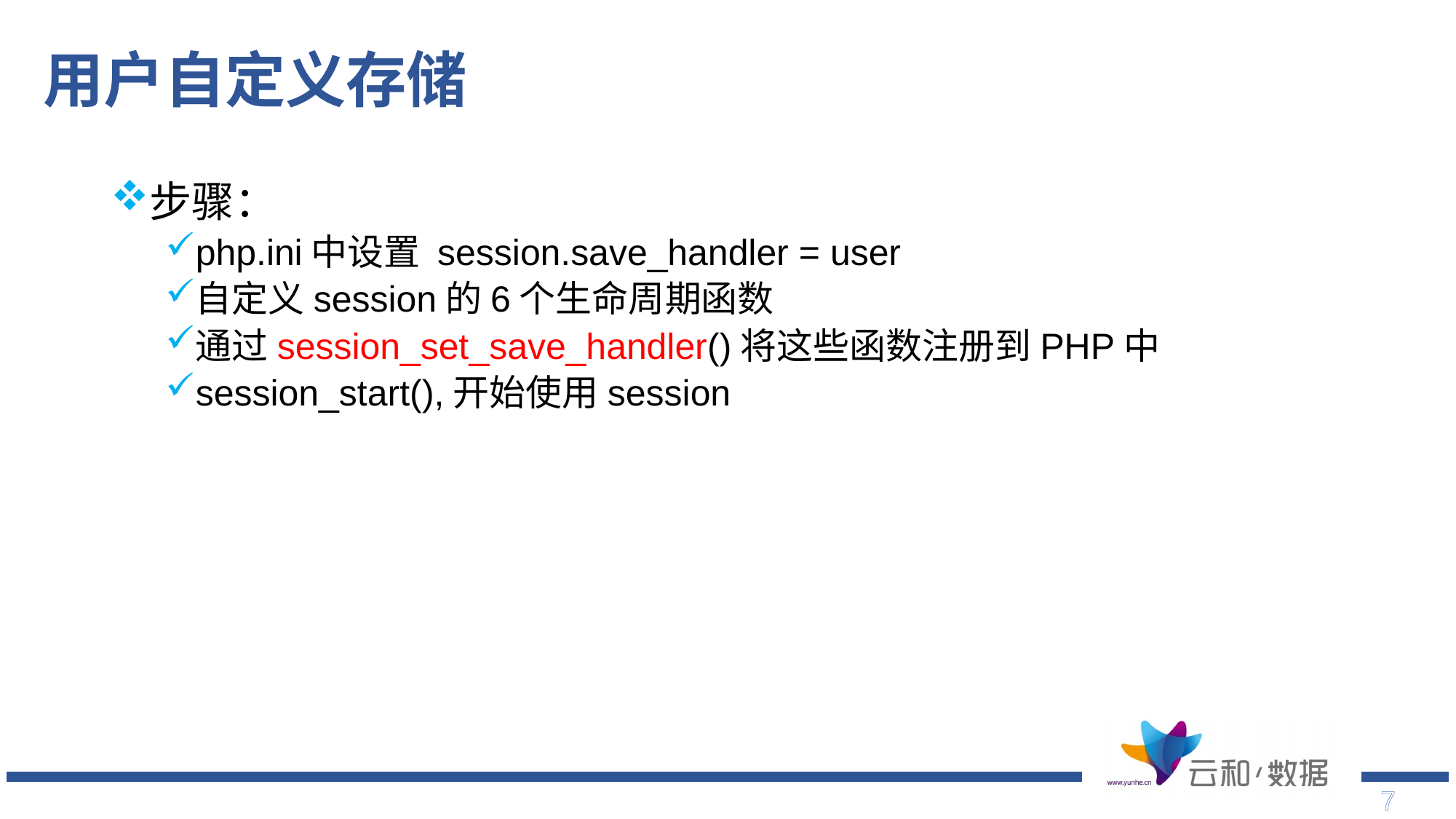

# 用户自定义存储
步骤：
php.ini中设置 session.save_handler = user
自定义session的6个生命周期函数
通过session_set_save_handler()将这些函数注册到PHP中
session_start(),开始使用session